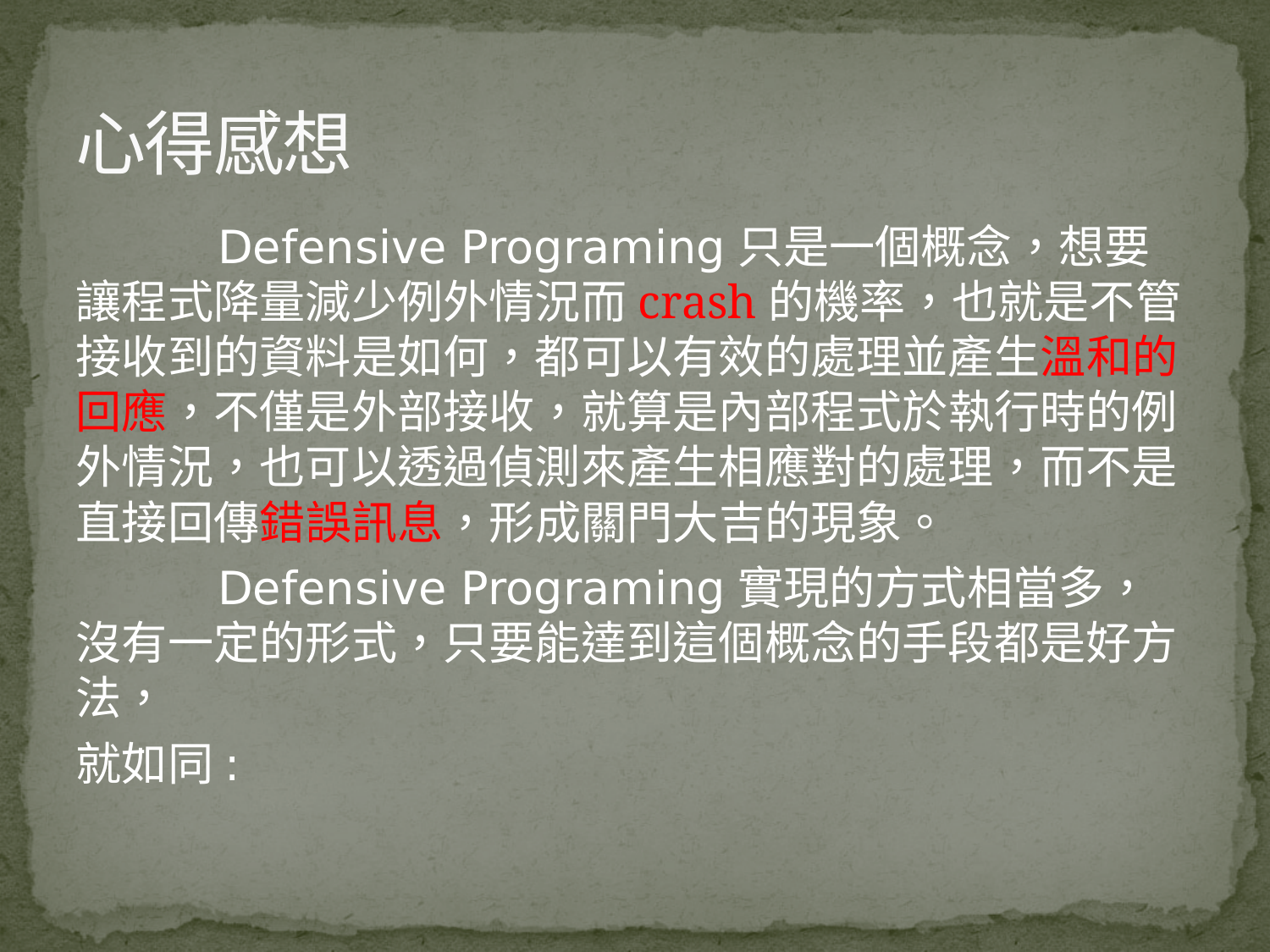

# 心得感想
	 Defensive Programing只是一個概念，想要讓程式降量減少例外情況而crash的機率，也就是不管接收到的資料是如何，都可以有效的處理並產生溫和的回應，不僅是外部接收，就算是內部程式於執行時的例外情況，也可以透過偵測來產生相應對的處理，而不是直接回傳錯誤訊息，形成關門大吉的現象。
	 Defensive Programing實現的方式相當多，沒有一定的形式，只要能達到這個概念的手段都是好方法，
就如同: